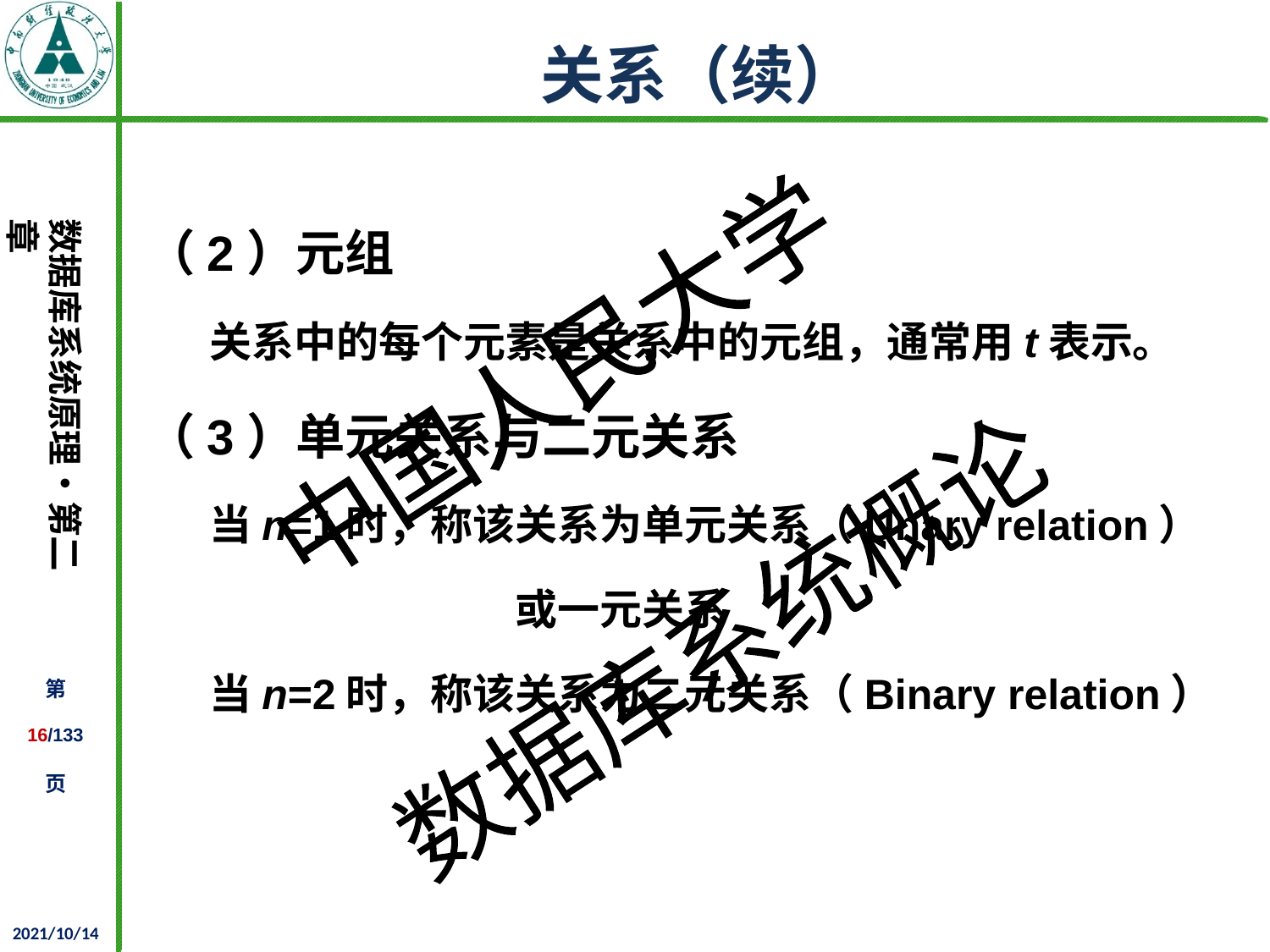

# 关系（续）
（2）元组
关系中的每个元素是关系中的元组，通常用t表示。
（3）单元关系与二元关系
当n=1时，称该关系为单元关系（Unary relation）
                               或一元关系
当n=2时，称该关系为二元关系（Binary relation）
2021/10/14